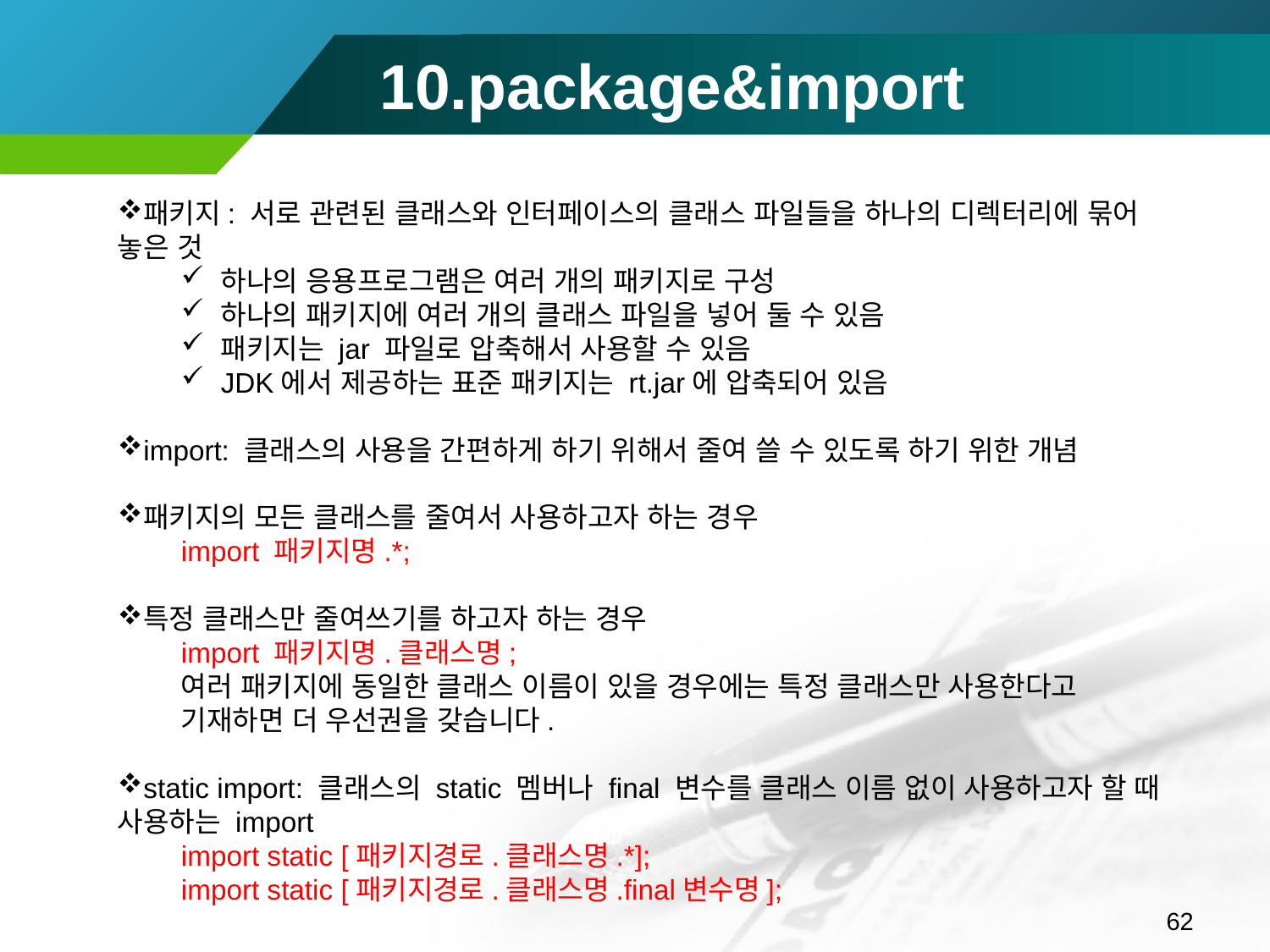

# 10.package&import
패키지: 서로 관련된 클래스와 인터페이스의 클래스 파일들을 하나의 디렉터리에 묶어 놓은 것
하나의 응용프로그램은 여러 개의 패키지로 구성
하나의 패키지에 여러 개의 클래스 파일을 넣어 둘 수 있음
패키지는 jar 파일로 압축해서 사용할 수 있음
JDK에서 제공하는 표준 패키지는 rt.jar에 압축되어 있음

import: 클래스의 사용을 간편하게 하기 위해서 줄여 쓸 수 있도록 하기 위한 개념

패키지의 모든 클래스를 줄여서 사용하고자 하는 경우
import 패키지명.*;

특정 클래스만 줄여쓰기를 하고자 하는 경우
import 패키지명.클래스명;
여러 패키지에 동일한 클래스 이름이 있을 경우에는 특정 클래스만 사용한다고 기재하면 더 우선권을 갖습니다.

static import: 클래스의 static 멤버나 final 변수를 클래스 이름 없이 사용하고자 할 때 사용하는 import
import static [패키지경로.클래스명.*];
import static [패키지경로.클래스명.final변수명];
62